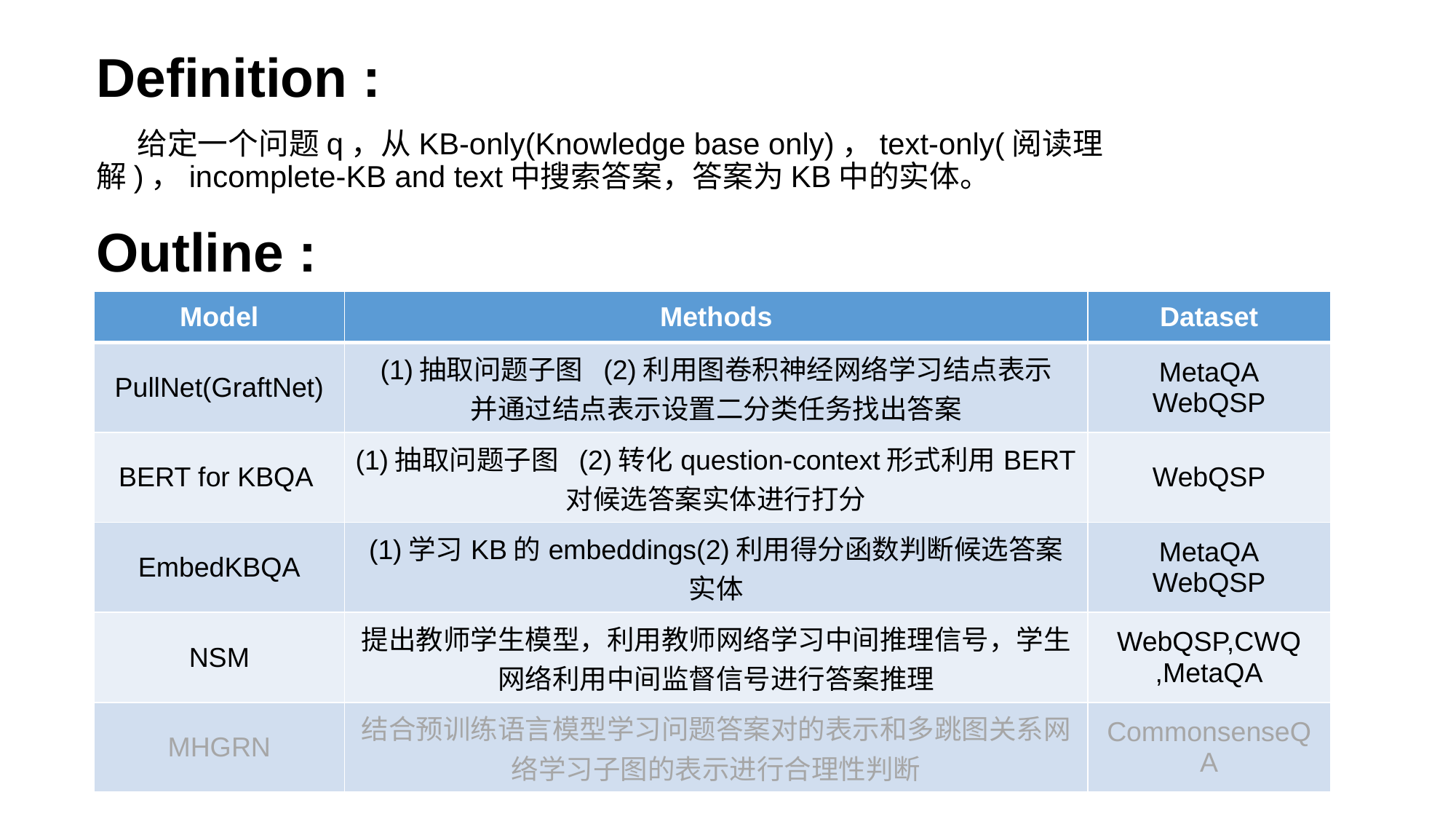

# Definition :
     给定一个问题q，从KB-only(Knowledge base only)，text-only(阅读理解)，incomplete-KB and text中搜索答案，答案为KB中的实体。
Outline :
| Model | Methods | Dataset |
| --- | --- | --- |
| PullNet(GraftNet) | (1)抽取问题子图 (2)利用图卷积神经网络学习结点表示 并通过结点表示设置二分类任务找出答案 | MetaQA WebQSP |
| BERT for KBQA | (1)抽取问题子图 (2)转化question-context形式利用BERT对候选答案实体进行打分 | WebQSP |
| EmbedKBQA | (1)学习KB的embeddings(2)利用得分函数判断候选答案实体 | MetaQA WebQSP |
| NSM | 提出教师学生模型，利用教师网络学习中间推理信号，学生网络利用中间监督信号进行答案推理 | WebQSP,CWQ ,MetaQA |
| MHGRN | 结合预训练语言模型学习问题答案对的表示和多跳图关系网络学习子图的表示进行合理性判断 | CommonsenseQA |